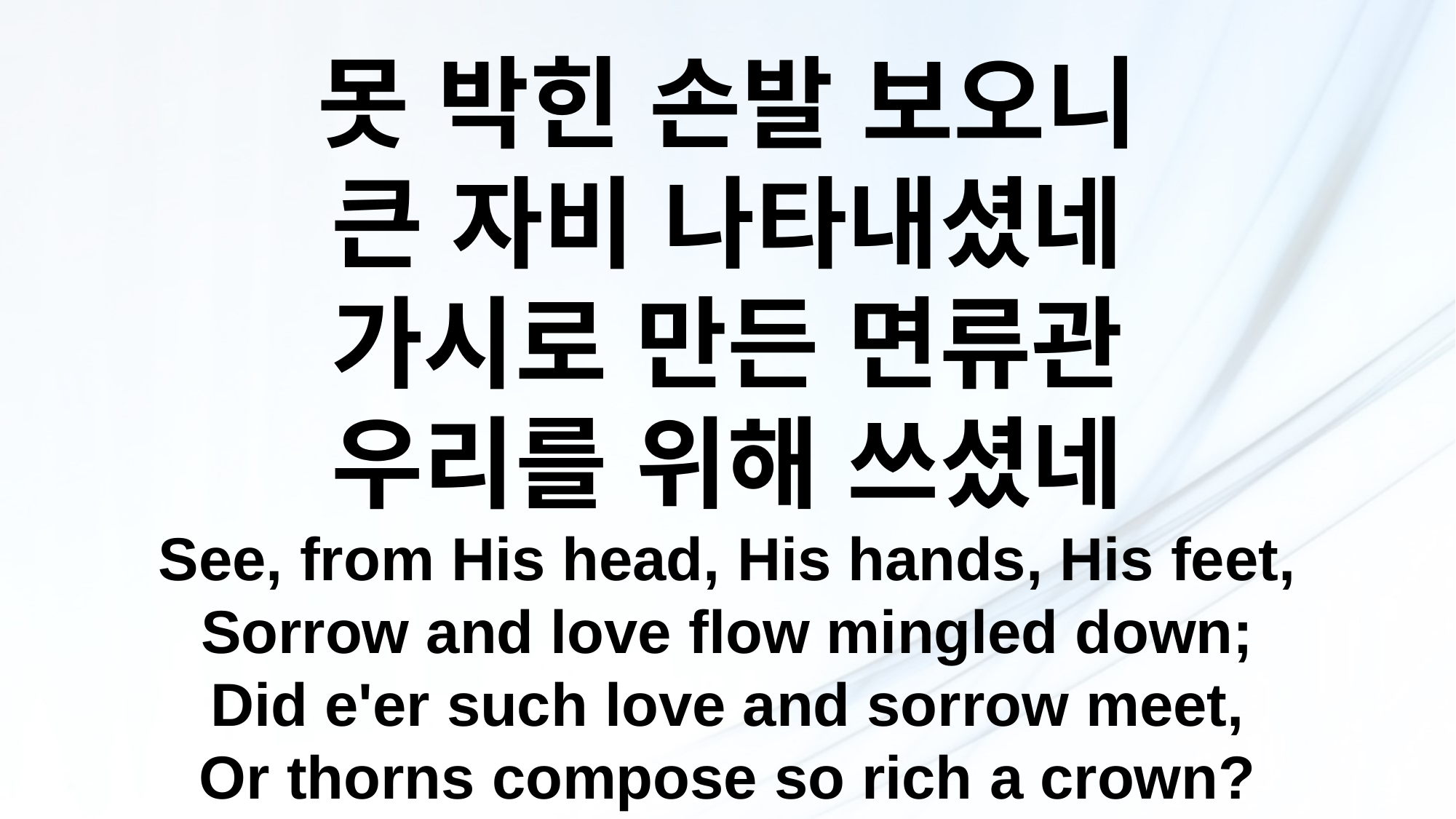

못 박힌 손발 보오니
큰 자비 나타내셨네
가시로 만든 면류관
우리를 위해 쓰셨네
See, from His head, His hands, His feet,
Sorrow and love flow mingled down;
Did e'er such love and sorrow meet,
Or thorns compose so rich a crown?